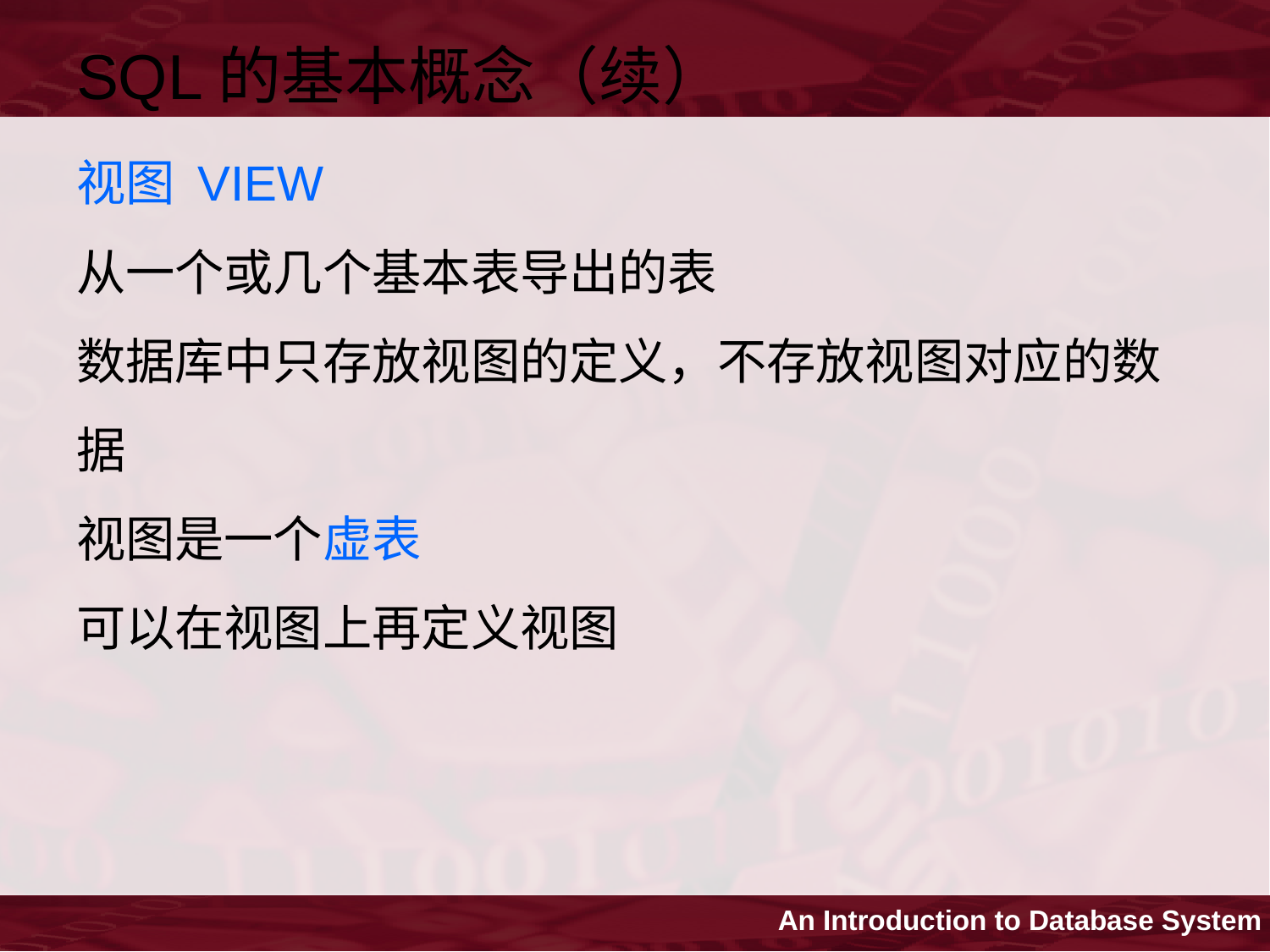

SQL的基本概念（续）
视图 VIEW
从一个或几个基本表导出的表
数据库中只存放视图的定义，不存放视图对应的数据
视图是一个虚表
可以在视图上再定义视图